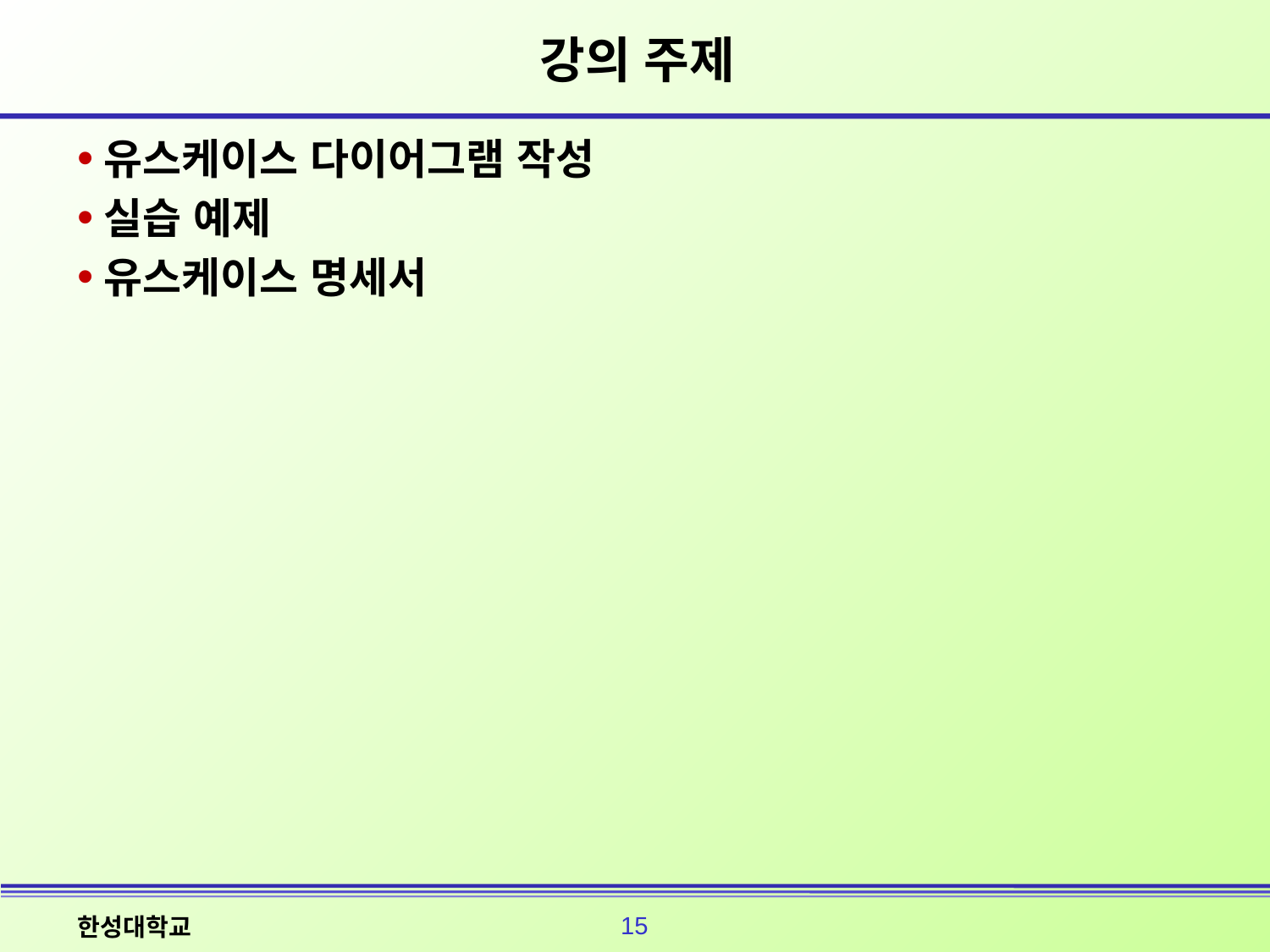

# 강의 주제
유스케이스 다이어그램 작성
실습 예제
유스케이스 명세서